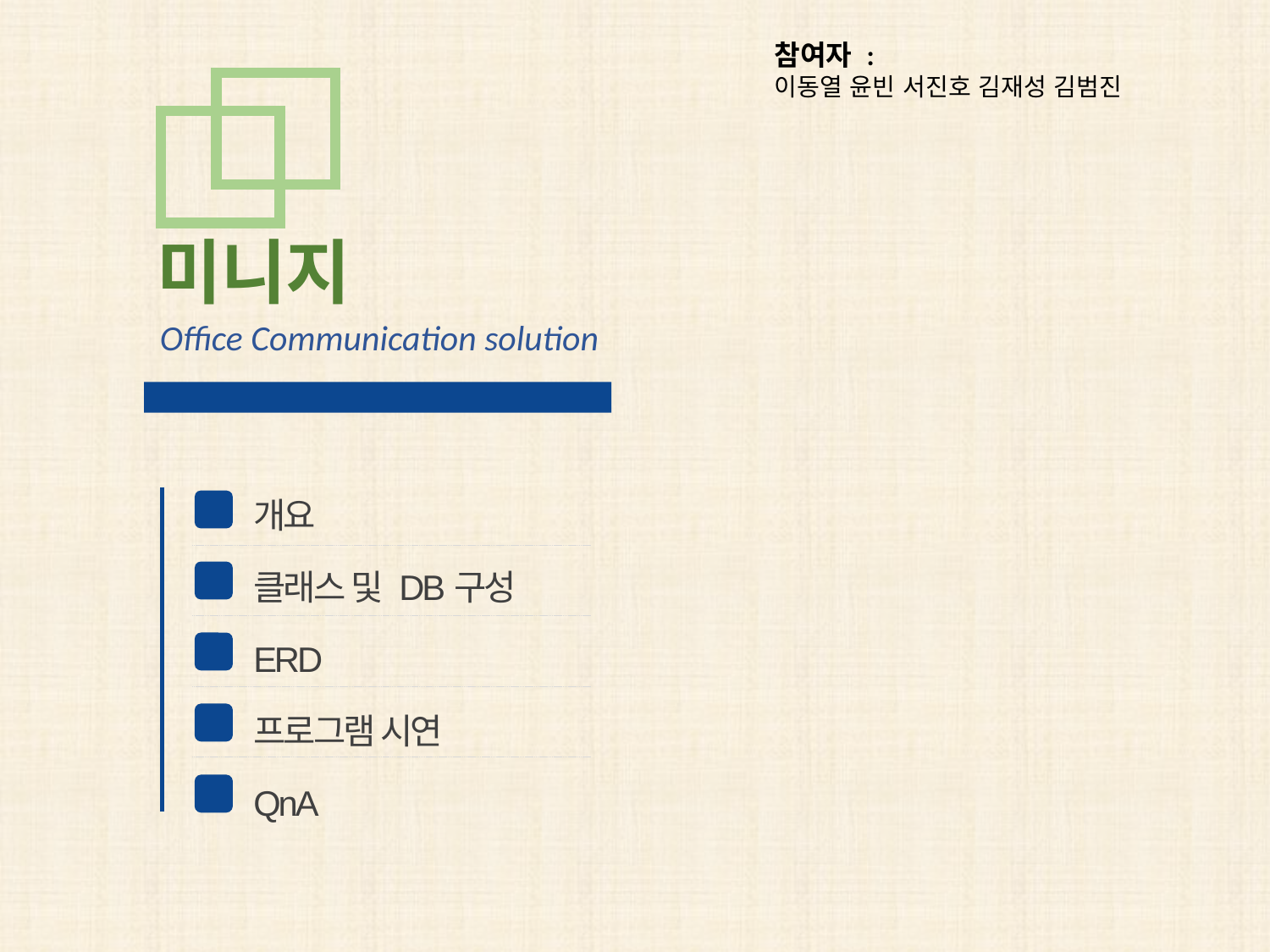

참여자 :
이동열 윤빈 서진호 김재성 김범진

미니지
Office Communication solution

개요
클래스 및 DB구성
ERD
프로그램 시연
QnA
01
02
03
04
05